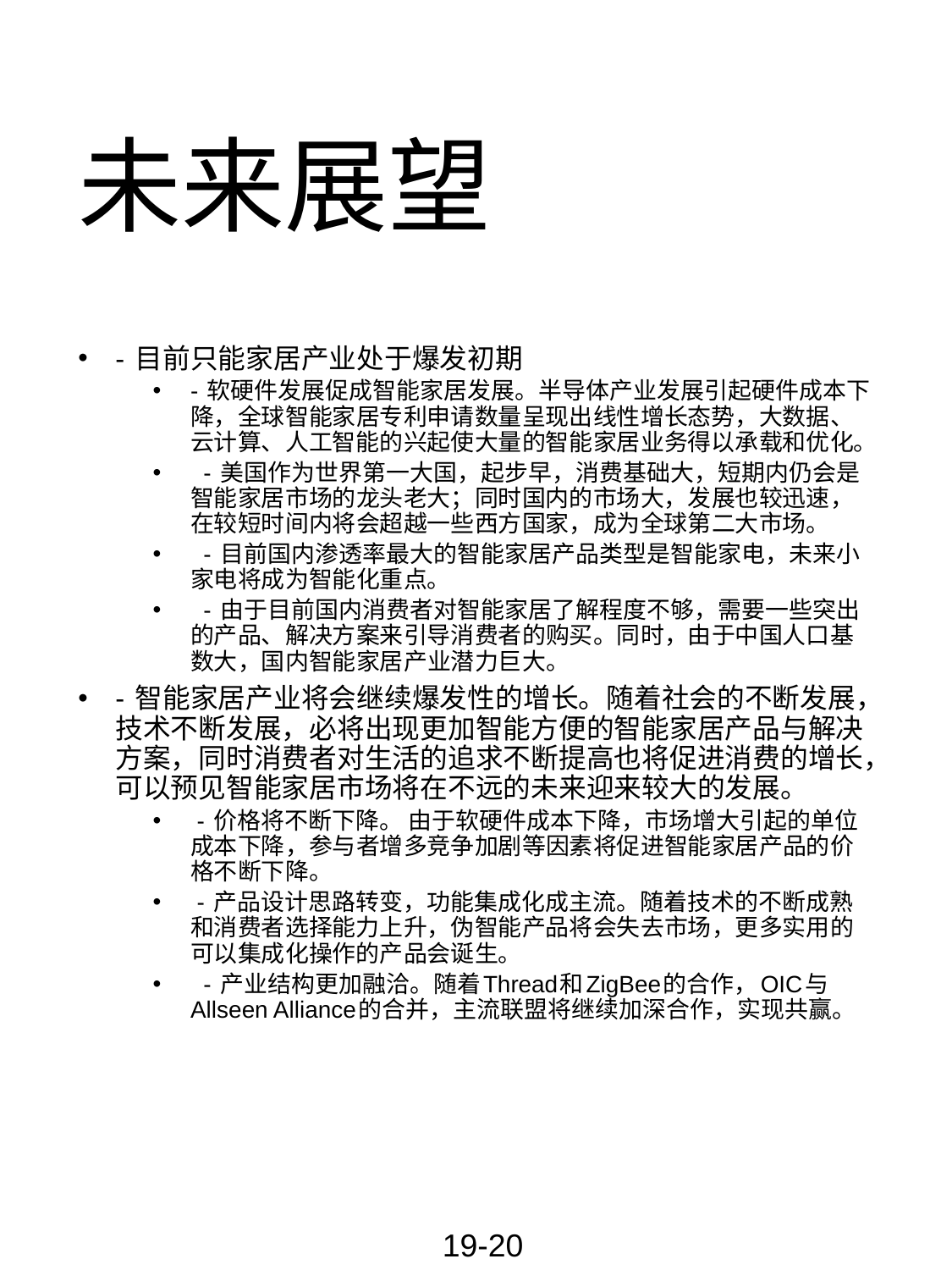

# 未来展望
- 目前只能家居产业处于爆发初期
- 软硬件发展促成智能家居发展。半导体产业发展引起硬件成本下降，全球智能家居专利申请数量呈现出线性增长态势，大数据、云计算、人工智能的兴起使大量的智能家居业务得以承载和优化。
  - 美国作为世界第一大国，起步早，消费基础大，短期内仍会是智能家居市场的龙头老大；同时国内的市场大，发展也较迅速，在较短时间内将会超越一些西方国家，成为全球第二大市场。
  - 目前国内渗透率最大的智能家居产品类型是智能家电，未来小家电将成为智能化重点。
  - 由于目前国内消费者对智能家居了解程度不够，需要一些突出的产品、解决方案来引导消费者的购买。同时，由于中国人口基数大，国内智能家居产业潜力巨大。
- 智能家居产业将会继续爆发性的增长。随着社会的不断发展，技术不断发展，必将出现更加智能方便的智能家居产品与解决方案，同时消费者对生活的追求不断提高也将促进消费的增长，可以预见智能家居市场将在不远的未来迎来较大的发展。
 - 价格将不断下降。 由于软硬件成本下降，市场增大引起的单位成本下降，参与者增多竞争加剧等因素将促进智能家居产品的价格不断下降。
 - 产品设计思路转变，功能集成化成主流。随着技术的不断成熟和消费者选择能力上升，伪智能产品将会失去市场，更多实用的可以集成化操作的产品会诞生。
  - 产业结构更加融洽。随着Thread和ZigBee的合作，OIC与Allseen Alliance的合并，主流联盟将继续加深合作，实现共赢。
19-20